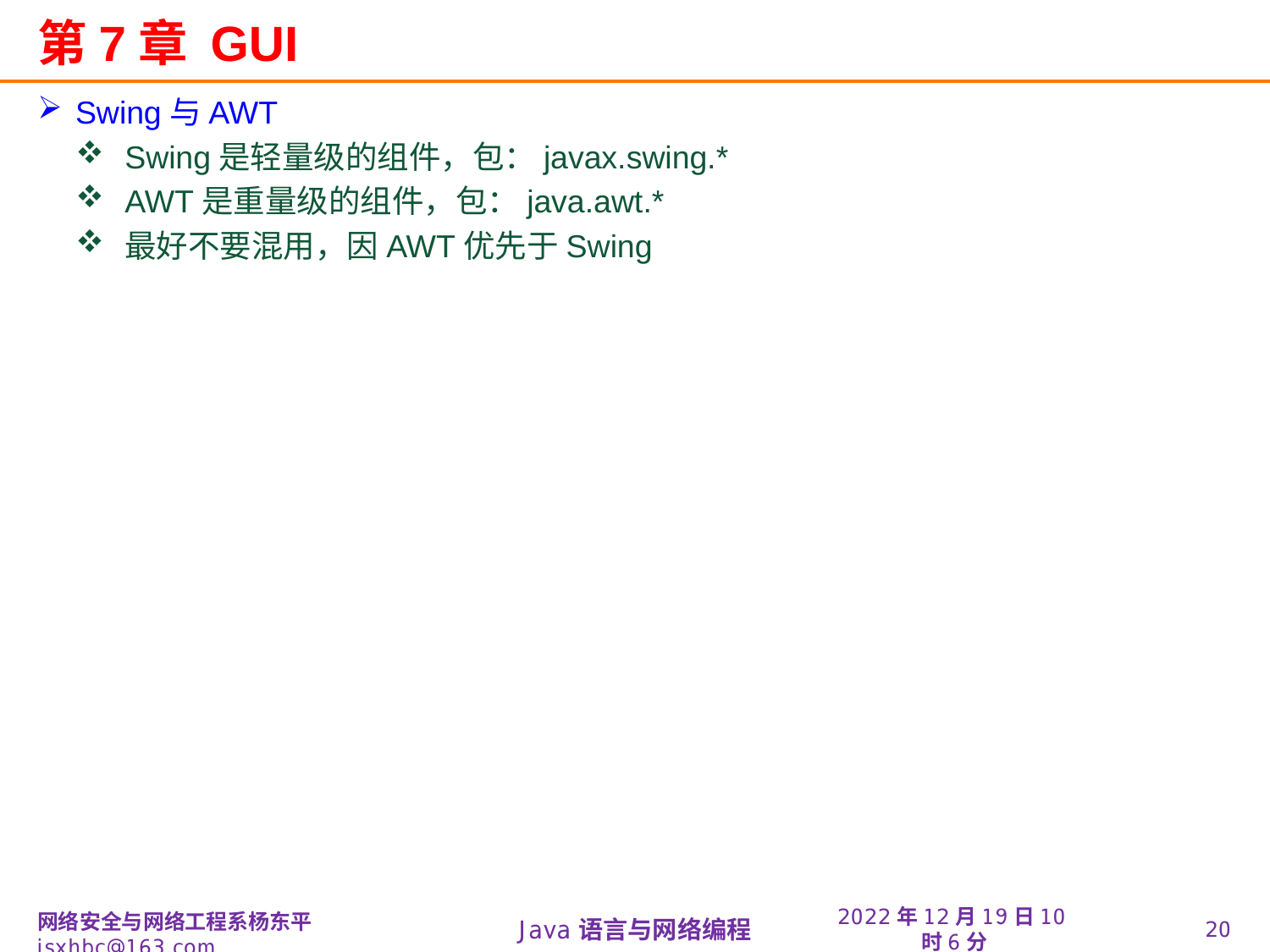

# 第7章 GUI
Swing与AWT
Swing是轻量级的组件，包：javax.swing.*
AWT是重量级的组件，包：java.awt.*
最好不要混用，因AWT优先于Swing